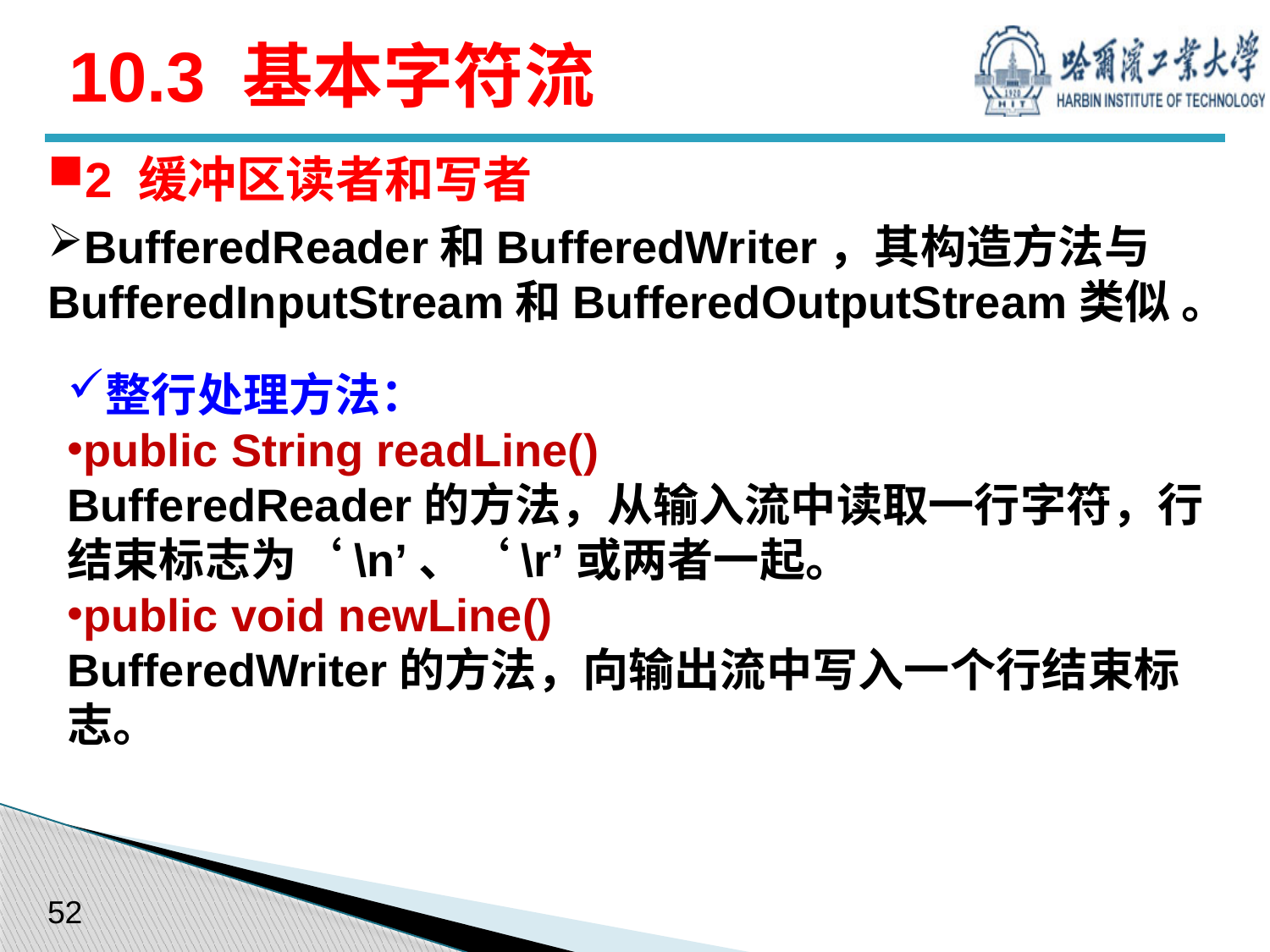

# 10.3 基本字符流
2 缓冲区读者和写者
BufferedReader和BufferedWriter，其构造方法与BufferedInputStream和BufferedOutputStream类似 。
整行处理方法：
public String readLine()
BufferedReader的方法，从输入流中读取一行字符，行结束标志为‘\n’、‘\r’或两者一起。
public void newLine()
BufferedWriter的方法，向输出流中写入一个行结束标志。